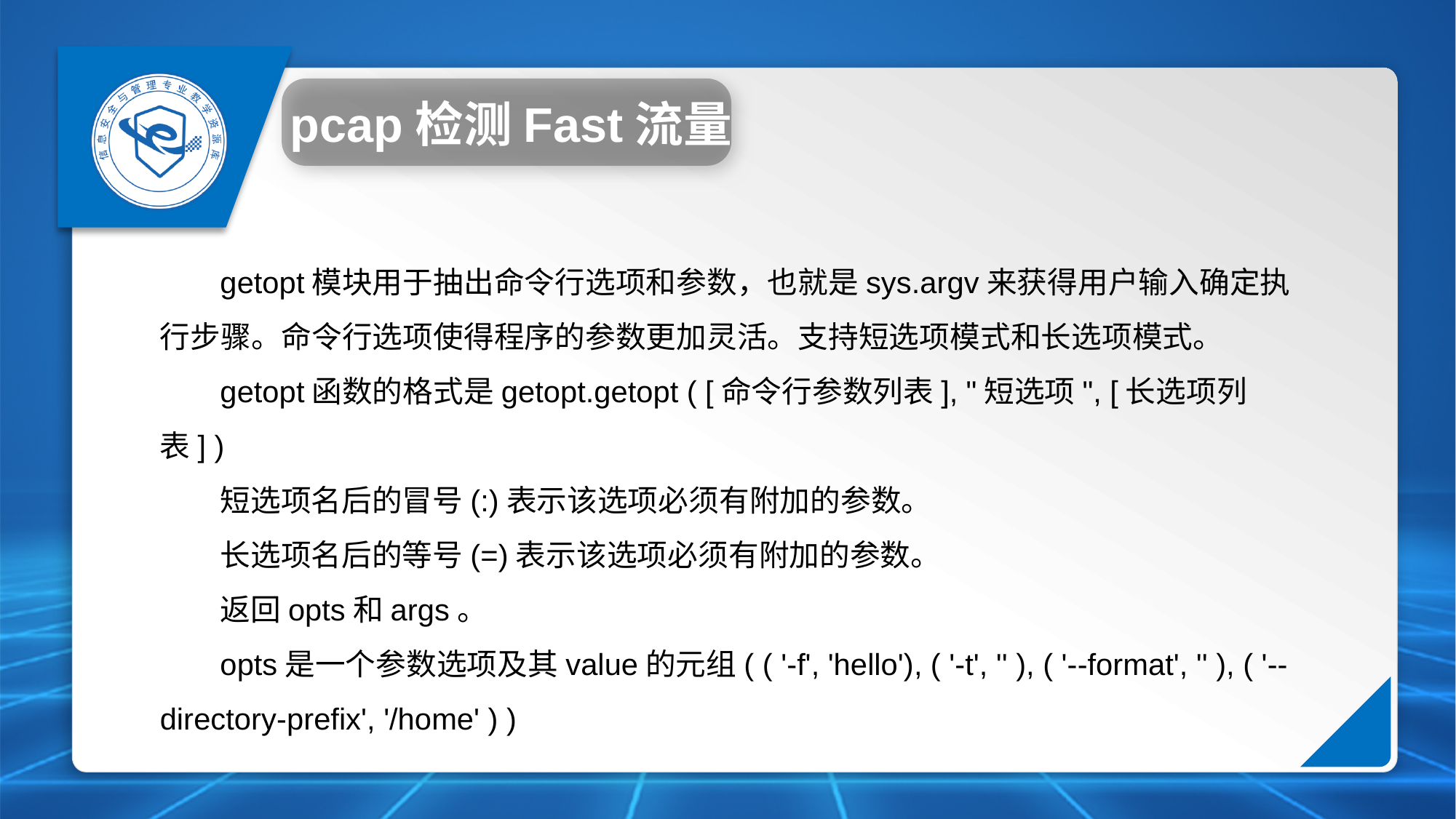

pcap检测Fast流量
getopt模块用于抽出命令行选项和参数，也就是sys.argv来获得用户输入确定执行步骤。命令行选项使得程序的参数更加灵活。支持短选项模式和长选项模式。
getopt函数的格式是getopt.getopt ( [命令行参数列表], "短选项", [长选项列表] )
短选项名后的冒号(:)表示该选项必须有附加的参数。
长选项名后的等号(=)表示该选项必须有附加的参数。
返回opts和args。
opts是一个参数选项及其value的元组( ( '-f', 'hello'), ( '-t', '' ), ( '--format', '' ), ( '--directory-prefix', '/home' ) )